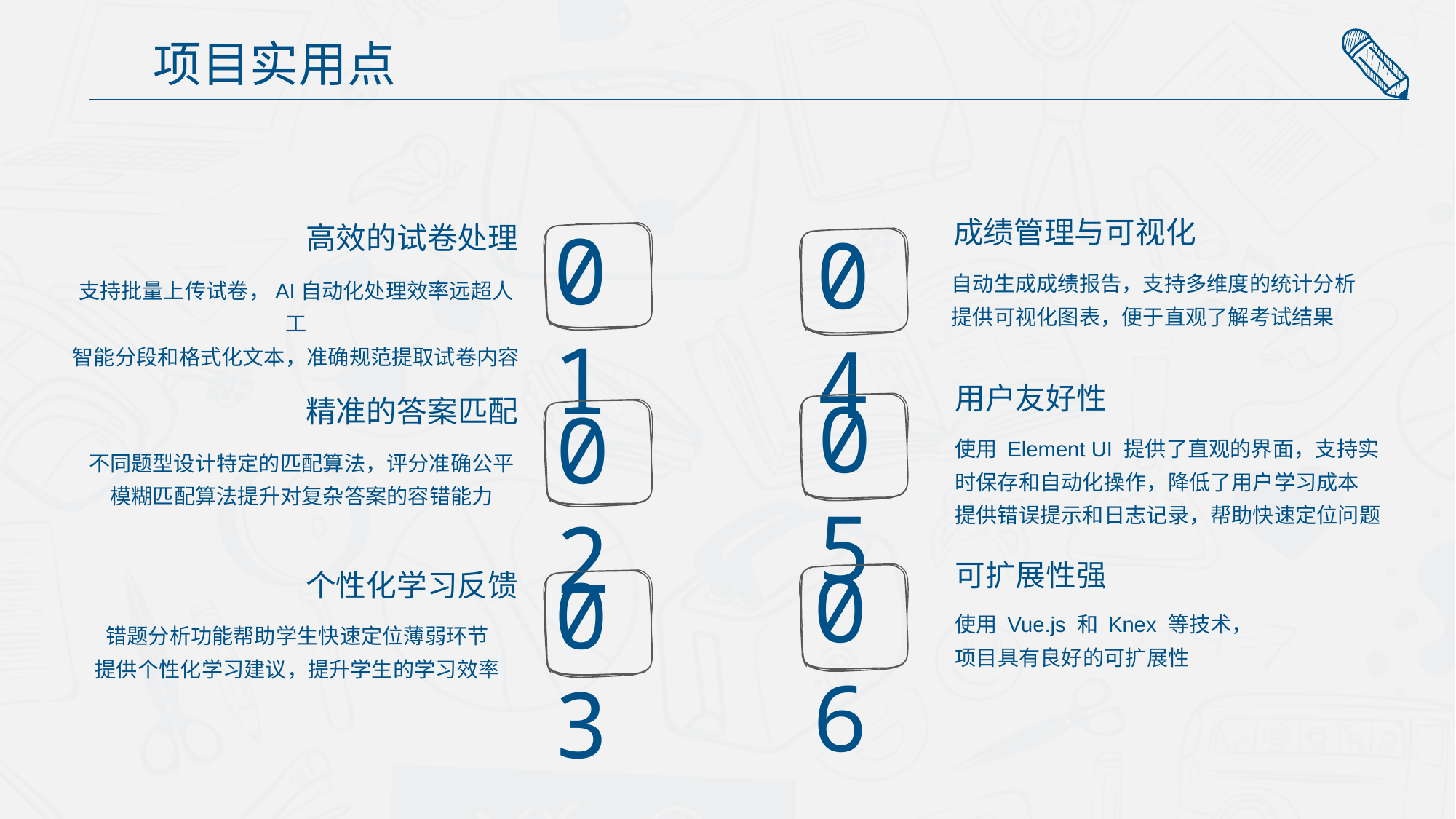

项目实用点
成绩管理与可视化
自动生成成绩报告，支持多维度的统计分析
提供可视化图表，便于直观了解考试结果
01

04

高效的试卷处理
支持批量上传试卷，AI自动化处理效率远超人工
智能分段和格式化文本，准确规范提取试卷内容
用户友好性
使用 Element UI 提供了直观的界面，支持实时保存和自动化操作，降低了用户学习成本
提供错误提示和日志记录，帮助快速定位问题
05

精准的答案匹配
不同题型设计特定的匹配算法，评分准确公平
模糊匹配算法提升对复杂答案的容错能力
02

06

可扩展性强
使用 Vue.js 和 Knex 等技术，
项目具有良好的可扩展性
03

个性化学习反馈
错题分析功能帮助学生快速定位薄弱环节
提供个性化学习建议，提升学生的学习效率